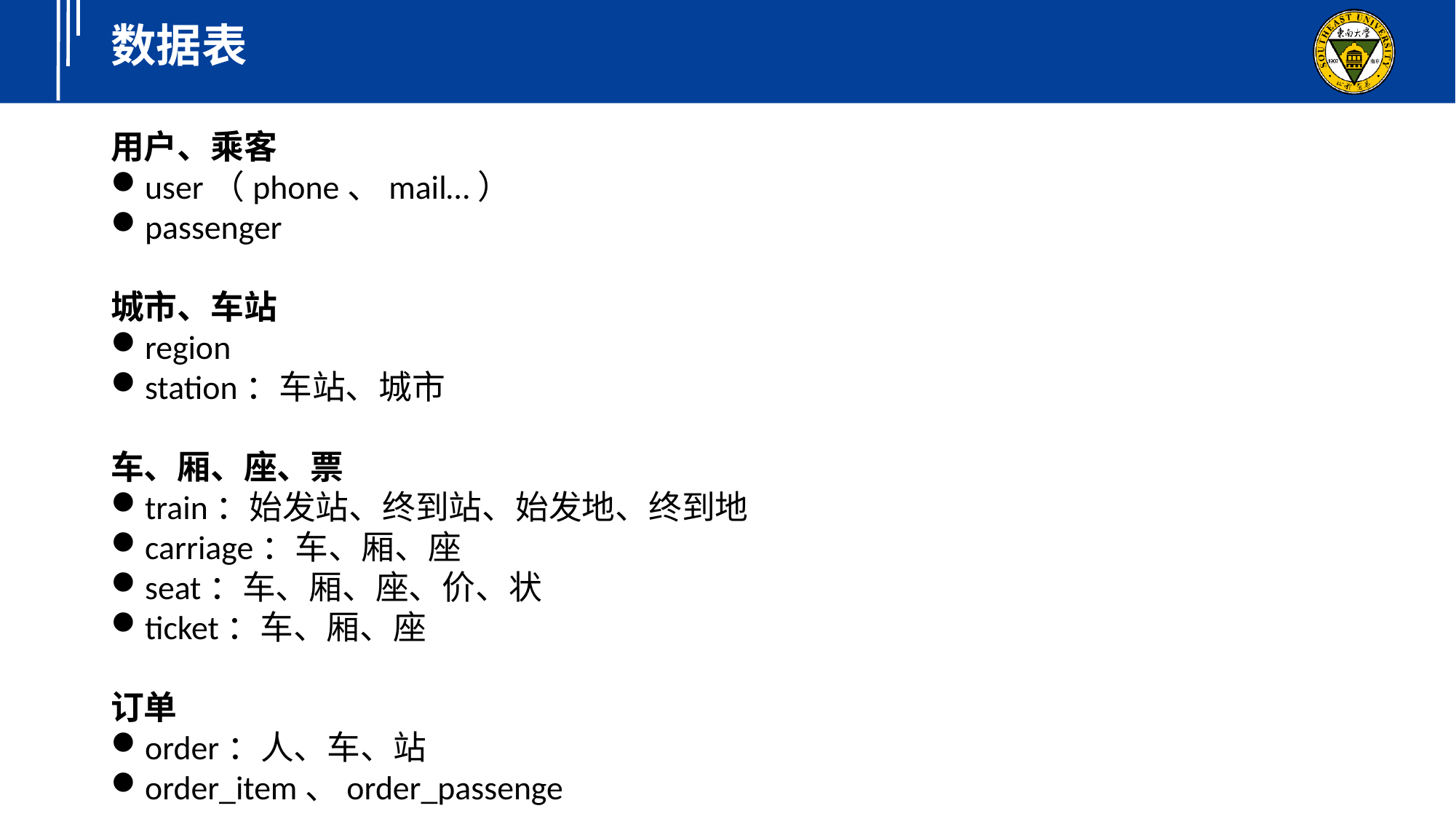

数据表
用户、乘客
user（phone、mail…）
passenger

城市、车站
region
station：车站、城市

车、厢、座、票
train：始发站、终到站、始发地、终到地
carriage：车、厢、座
seat：车、厢、座、价、状
ticket：车、厢、座

订单
order：人、车、站
order_item、order_passenge